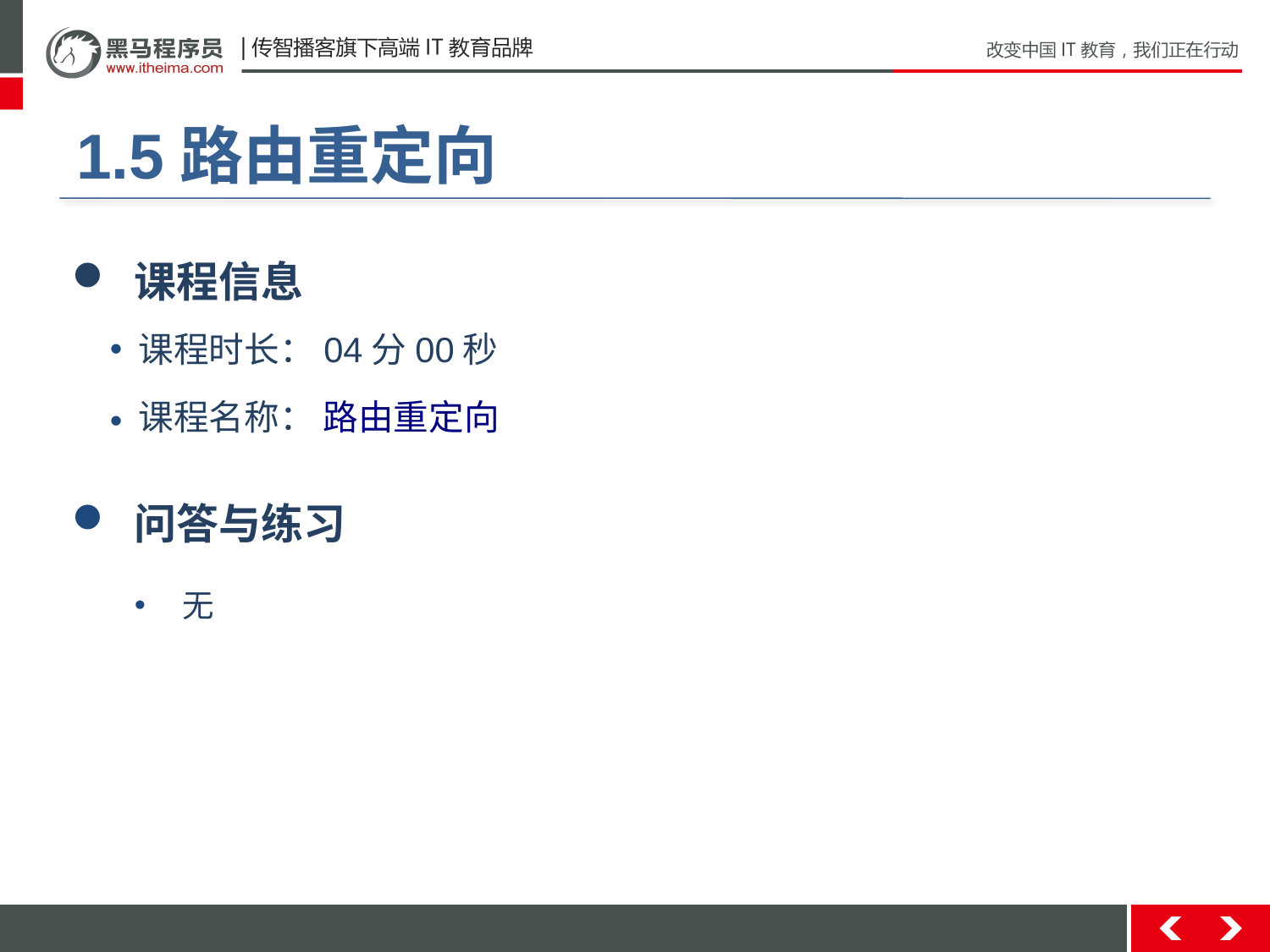

#
1.5路由重定向
 课程信息
 课程时长：04分00秒
 课程名称： 路由重定向
 问答与练习
无